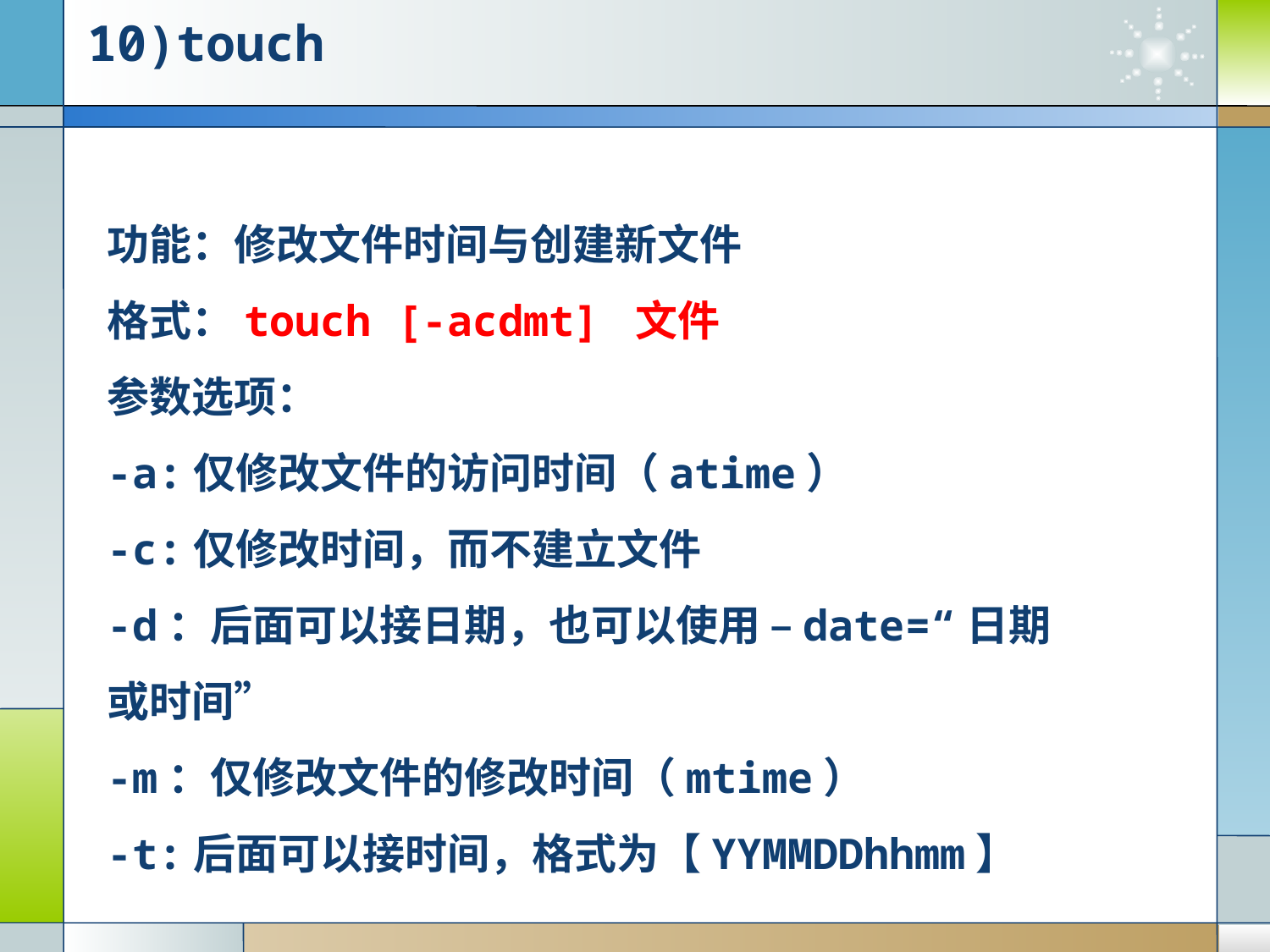

# 10)touch
功能：修改文件时间与创建新文件
格式：touch [-acdmt] 文件
参数选项：
-a:仅修改文件的访问时间（atime）
-c:仅修改时间，而不建立文件
-d：后面可以接日期，也可以使用 –date=“日期或时间”
-m：仅修改文件的修改时间（mtime）
-t:后面可以接时间，格式为【YYMMDDhhmm】
62